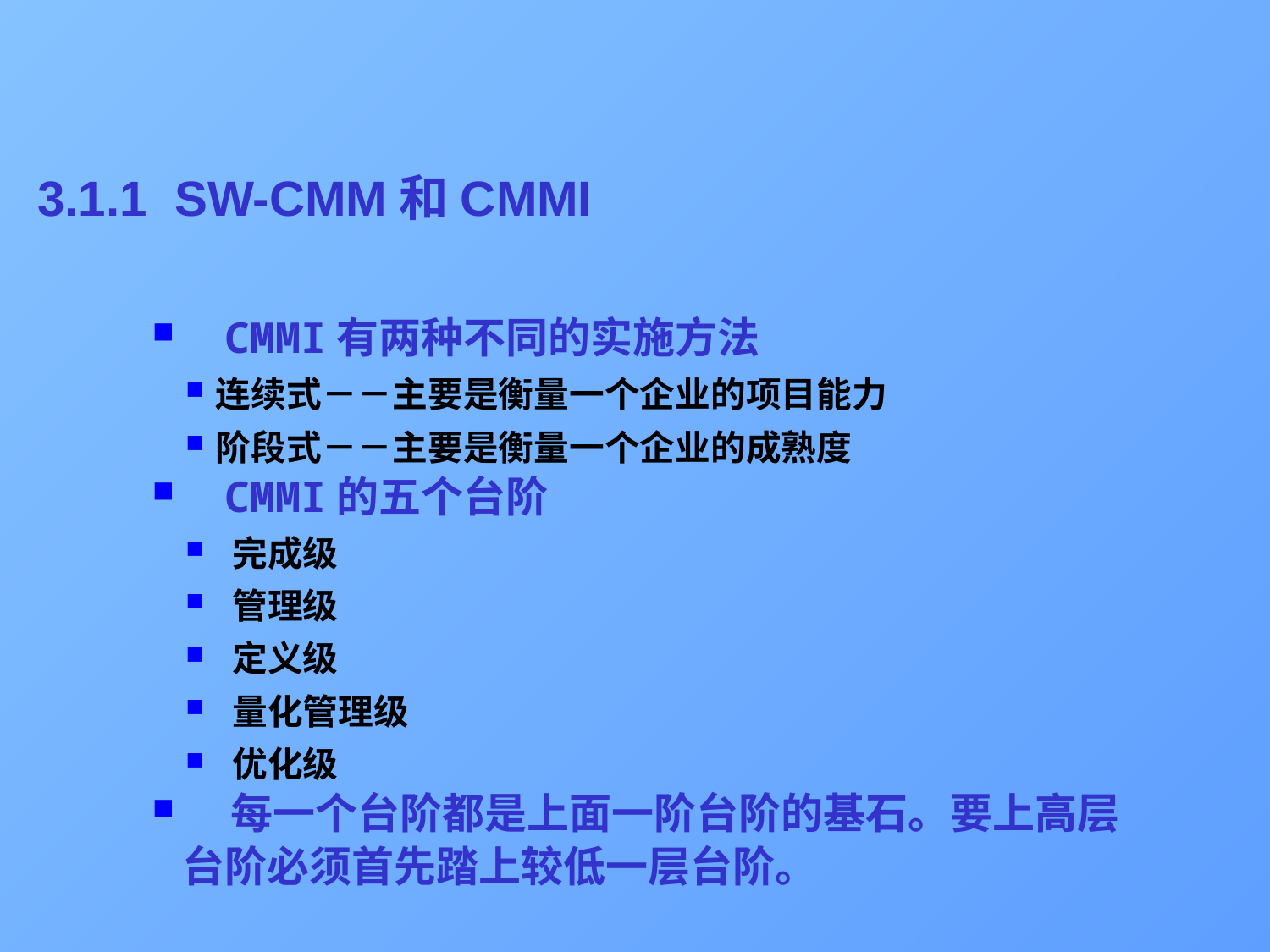

# 3.1.1  SW-CMM和CMMI
    CMMI有两种不同的实施方法
连续式－－主要是衡量一个企业的项目能力
阶段式－－主要是衡量一个企业的成熟度
    CMMI的五个台阶
 完成级
 管理级
 定义级
 量化管理级
 优化级
    每一个台阶都是上面一阶台阶的基石。要上高层台阶必须首先踏上较低一层台阶。